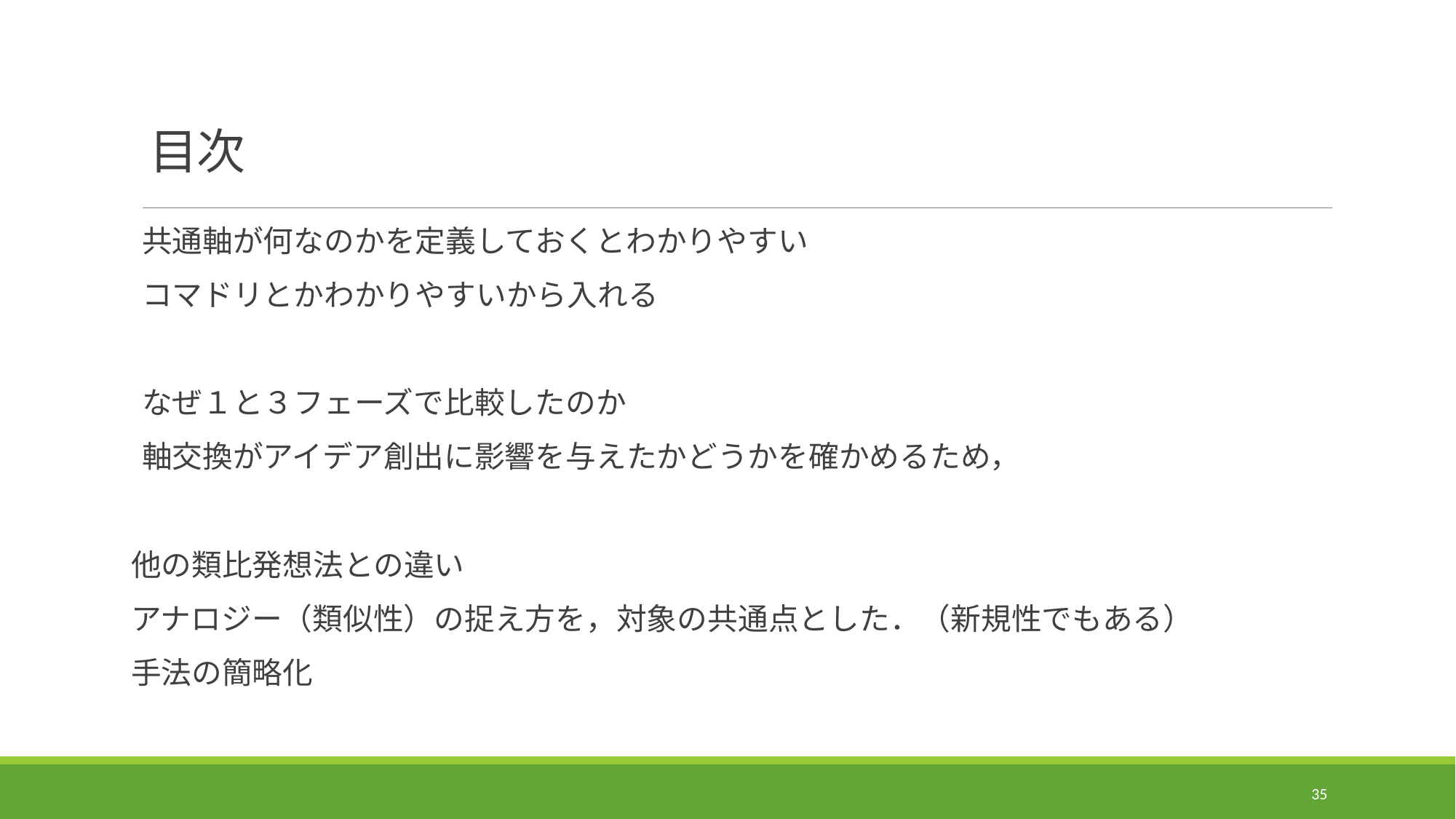

# 目次
共通軸が何なのかを定義しておくとわかりやすい
コマドリとかわかりやすいから入れる

なぜ１と３フェーズで比較したのか
軸交換がアイデア創出に影響を与えたかどうかを確かめるため，

他の類比発想法との違い
アナロジー（類似性）の捉え方を，対象の共通点とした．（新規性でもある）
手法の簡略化
35